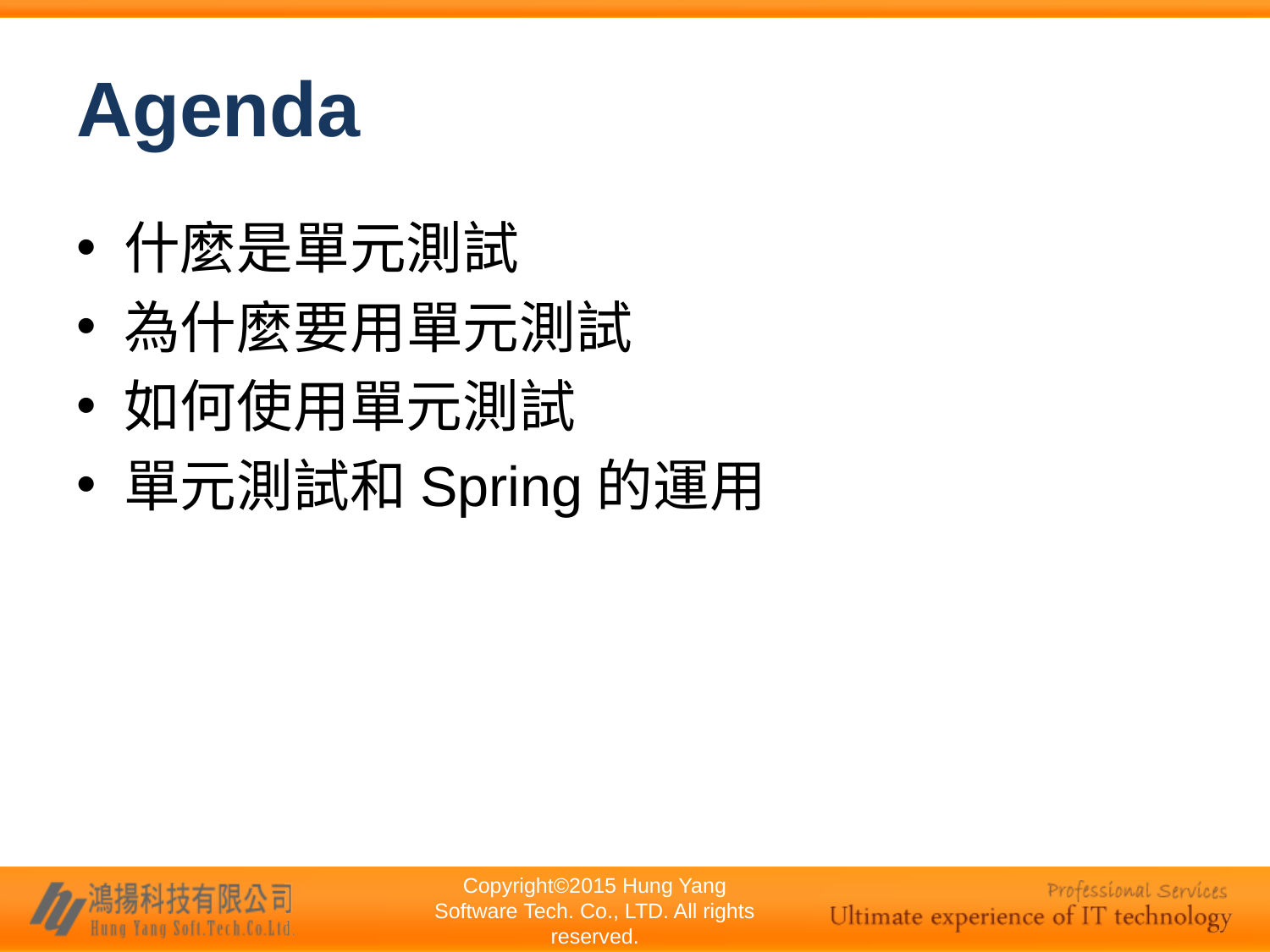

# Agenda
什麼是單元測試
為什麼要用單元測試
如何使用單元測試
單元測試和Spring的運用